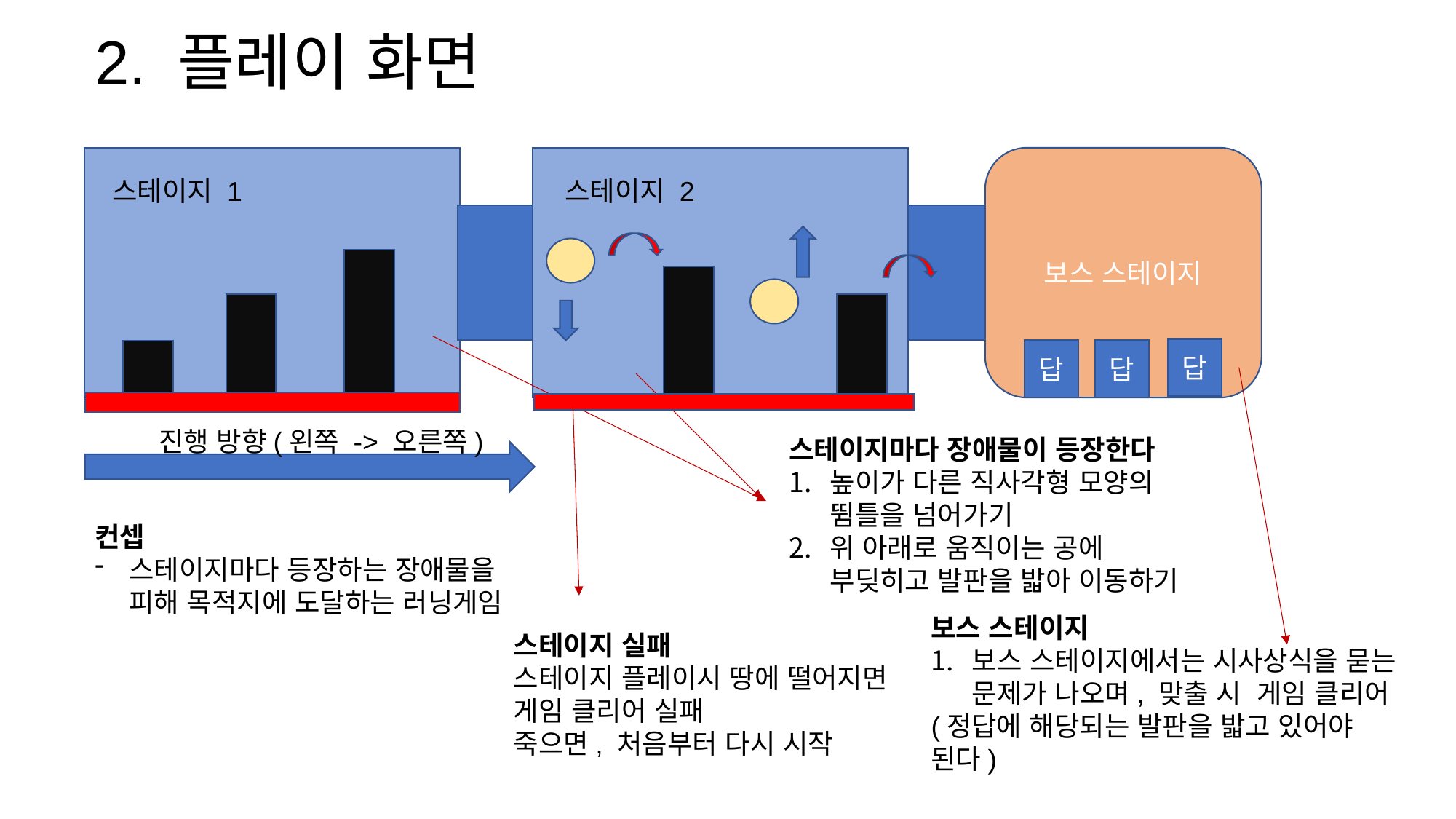

# 2. 플레이 화면

보스 스테이지

스테이지 1
스테이지 2

답
답
답

진행 방향(왼쪽 -> 오른쪽)
스테이지마다 장애물이 등장한다
높이가 다른 직사각형 모양의 뜀틀을 넘어가기
위 아래로 움직이는 공에 부딪히고 발판을 밟아 이동하기

컨셉
스테이지마다 등장하는 장애물을 피해 목적지에 도달하는 러닝게임
보스 스테이지
보스 스테이지에서는 시사상식을 묻는 문제가 나오며, 맞출 시  게임 클리어
(정답에 해당되는 발판을 밟고 있어야 된다)
스테이지 실패
스테이지 플레이시 땅에 떨어지면 게임 클리어 실패
죽으면, 처음부터 다시 시작